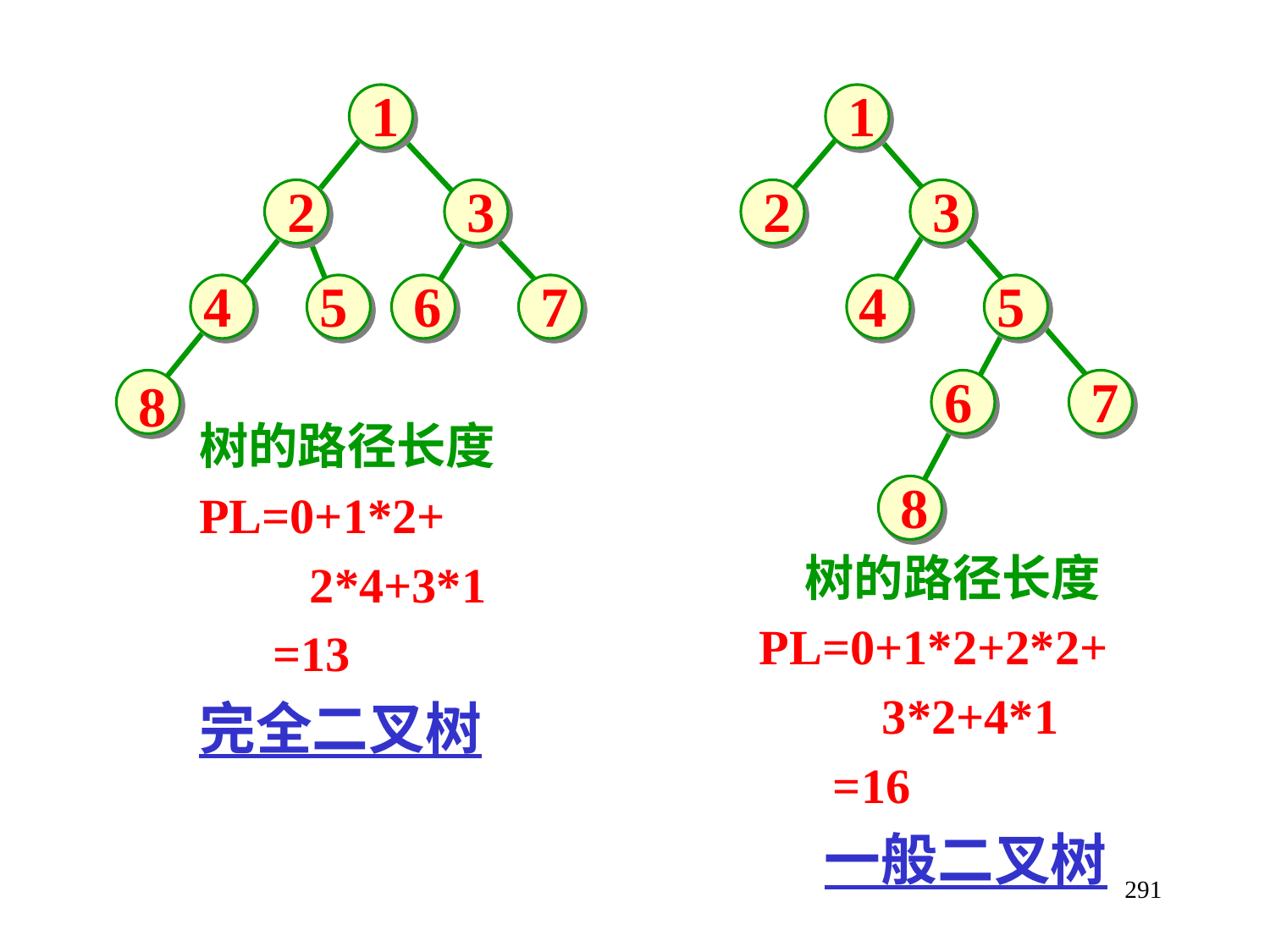

1
1

2
3
2
3

4
5
6
7
4
5

6
7
8

树的路径长度
PL=0+1*2+
         2*4+3*1
      =13
完全二叉树
8

   树的路径长度
PL=0+1*2+2*2+
          3*2+4*1
      =16
    一般二叉树
291